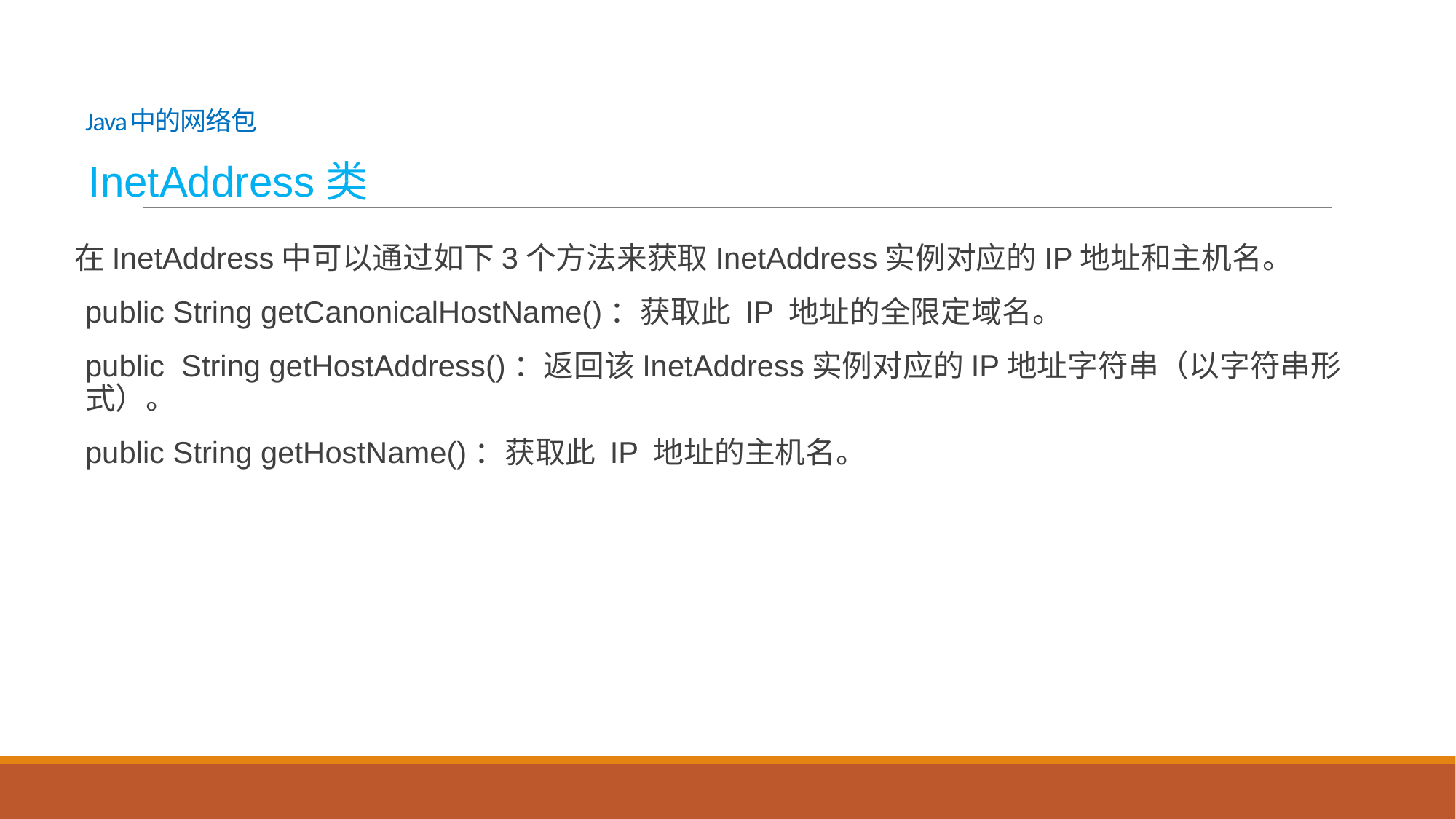

# Java中的网络包
InetAddress类
在InetAddress中可以通过如下3个方法来获取InetAddress实例对应的IP地址和主机名。
public String getCanonicalHostName()：获取此 IP 地址的全限定域名。
public  String getHostAddress()：返回该InetAddress实例对应的IP地址字符串（以字符串形式）。
public String getHostName()：获取此 IP 地址的主机名。